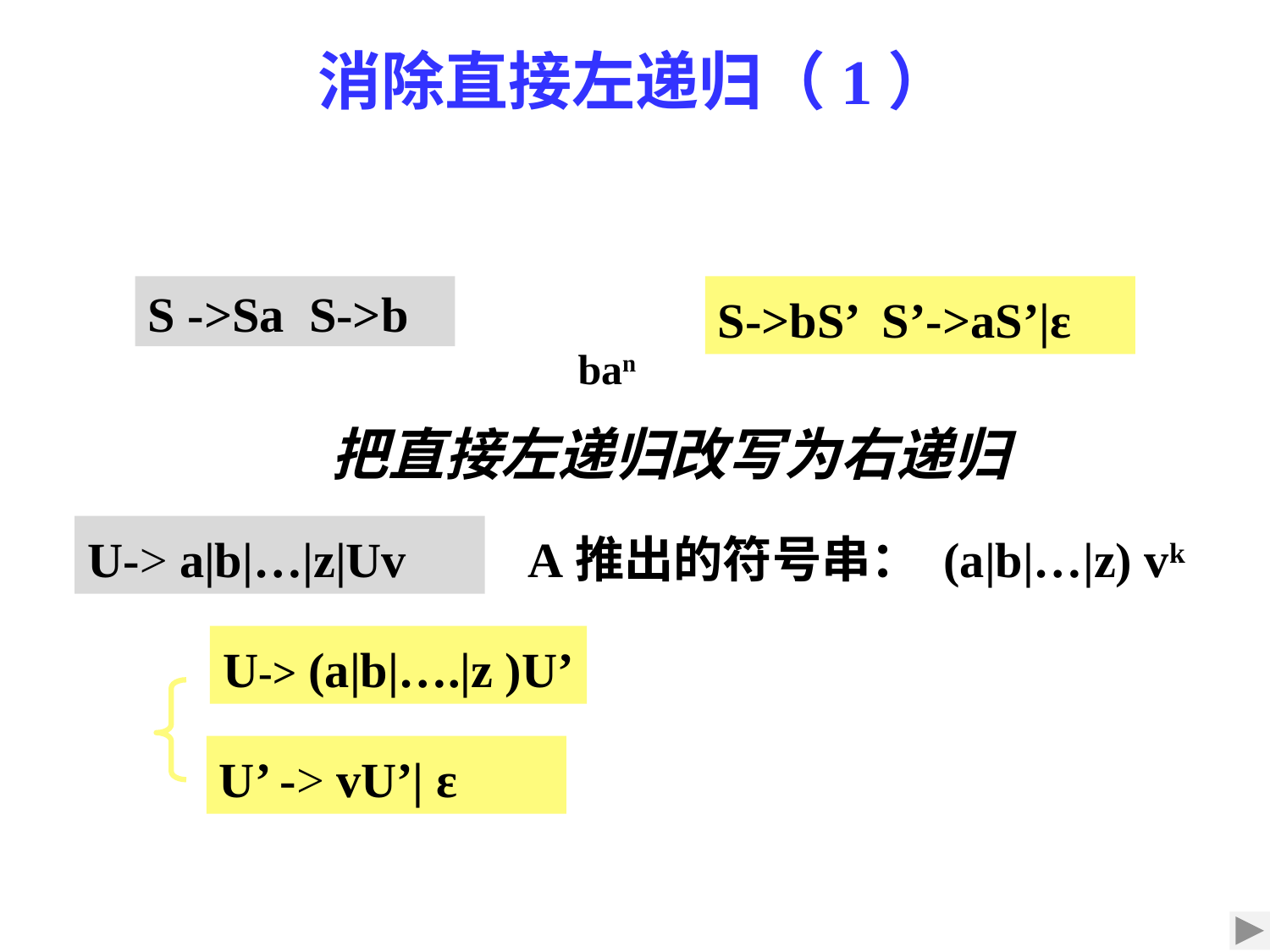

# 消除直接左递归（1）
S ->Sa  S->b
S->bS’  S’->aS’|ε
ban
把直接左递归改写为右递归
U-> a|b|…|z|Uv
A推出的符号串： (a|b|…|z) vk
U-> (a|b|….|z )U’

U’ -> vU’| ε